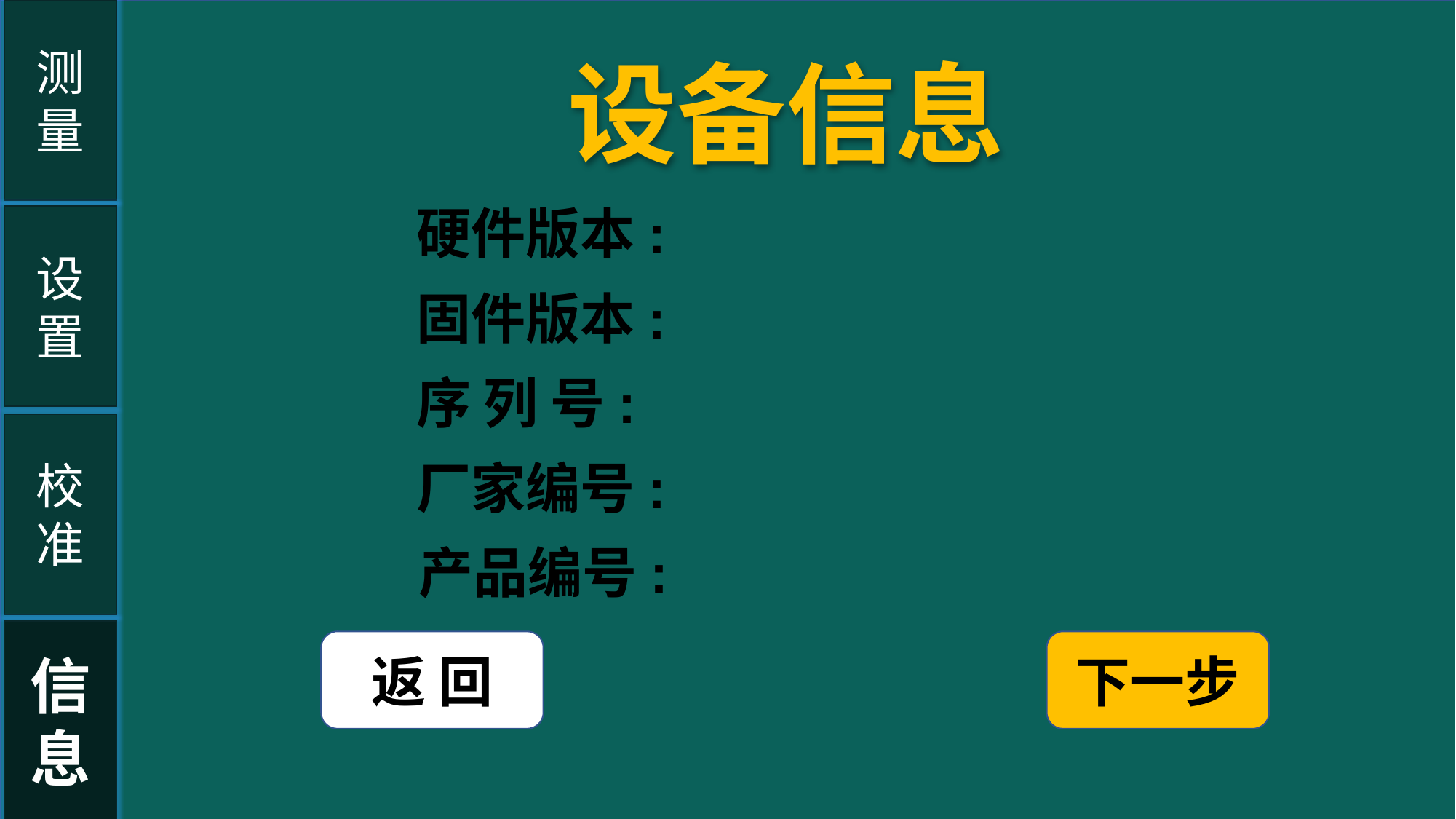

测
量
设备信息
硬件版本:
设置
固件版本:
序 列 号:
校
准
厂家编号:
产品编号:
信
息
返 回
下一步